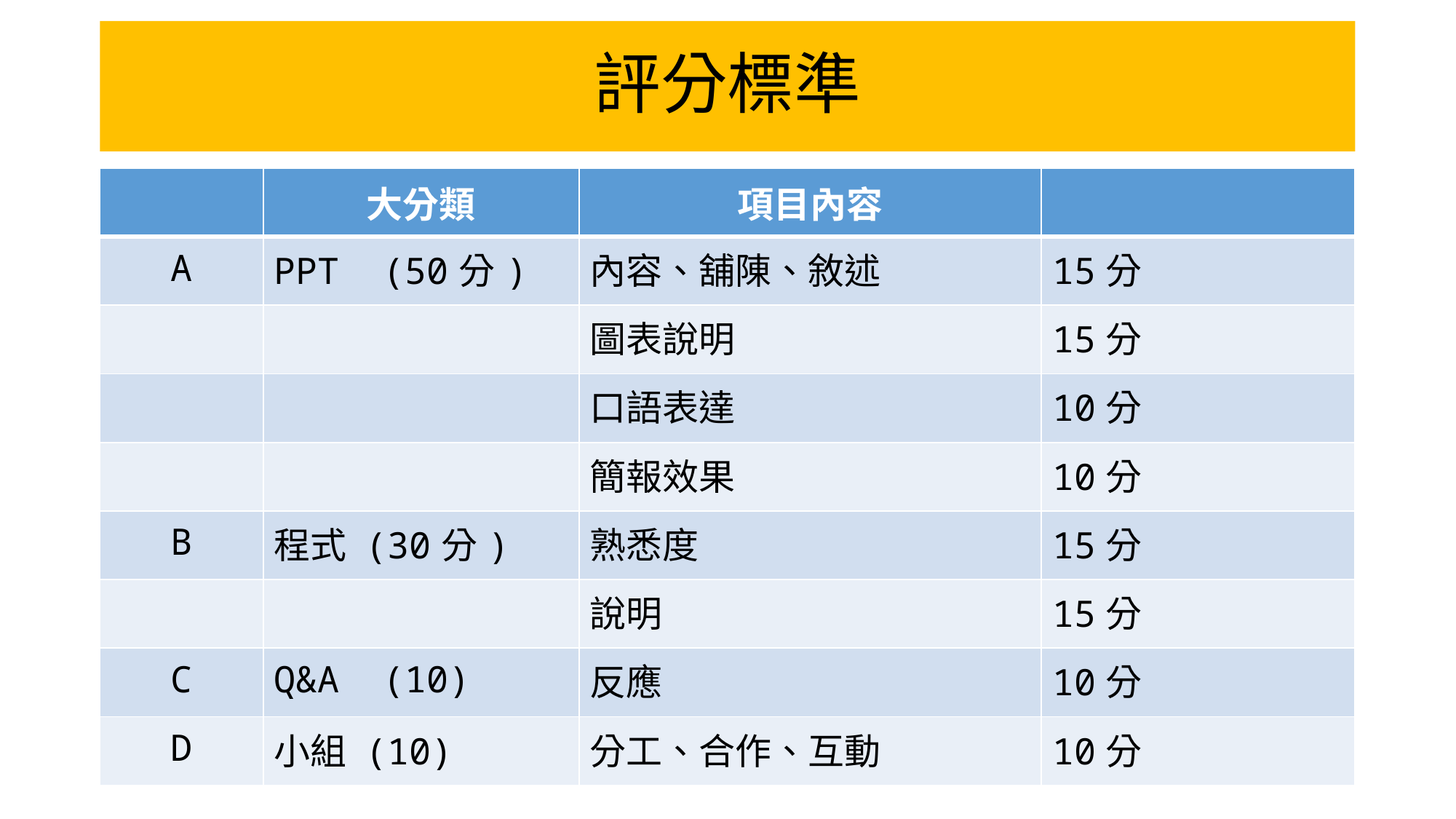

# 評分標準
|  | 大分類 | 項目內容 |  |
| --- | --- | --- | --- |
| A | PPT (50分) | 內容、舖陳、敘述 | 15分 |
|  |  | 圖表說明 | 15分 |
|  |  | 口語表達 | 10分 |
|  |  | 簡報效果 | 10分 |
| B | 程式 (30分) | 熟悉度 | 15分 |
|  |  | 說明 | 15分 |
| C | Q&A (10) | 反應 | 10分 |
| D | 小組 (10) | 分工、合作、互動 | 10分 |